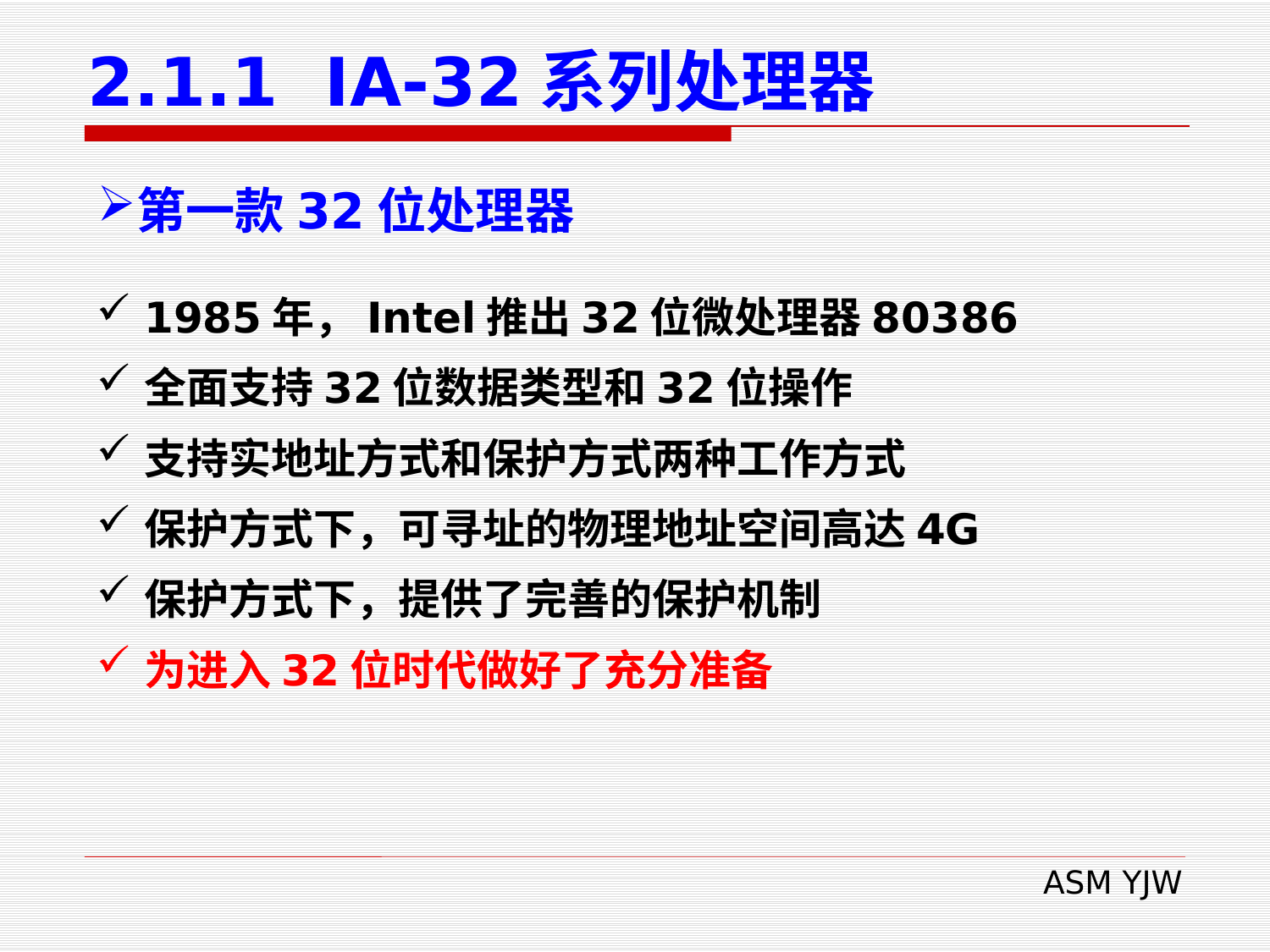

# 2.1.1  IA-32系列处理器
第一款32位处理器
1985年，Intel推出32位微处理器80386
全面支持32位数据类型和32位操作
支持实地址方式和保护方式两种工作方式
保护方式下，可寻址的物理地址空间高达4G
保护方式下，提供了完善的保护机制
为进入32位时代做好了充分准备